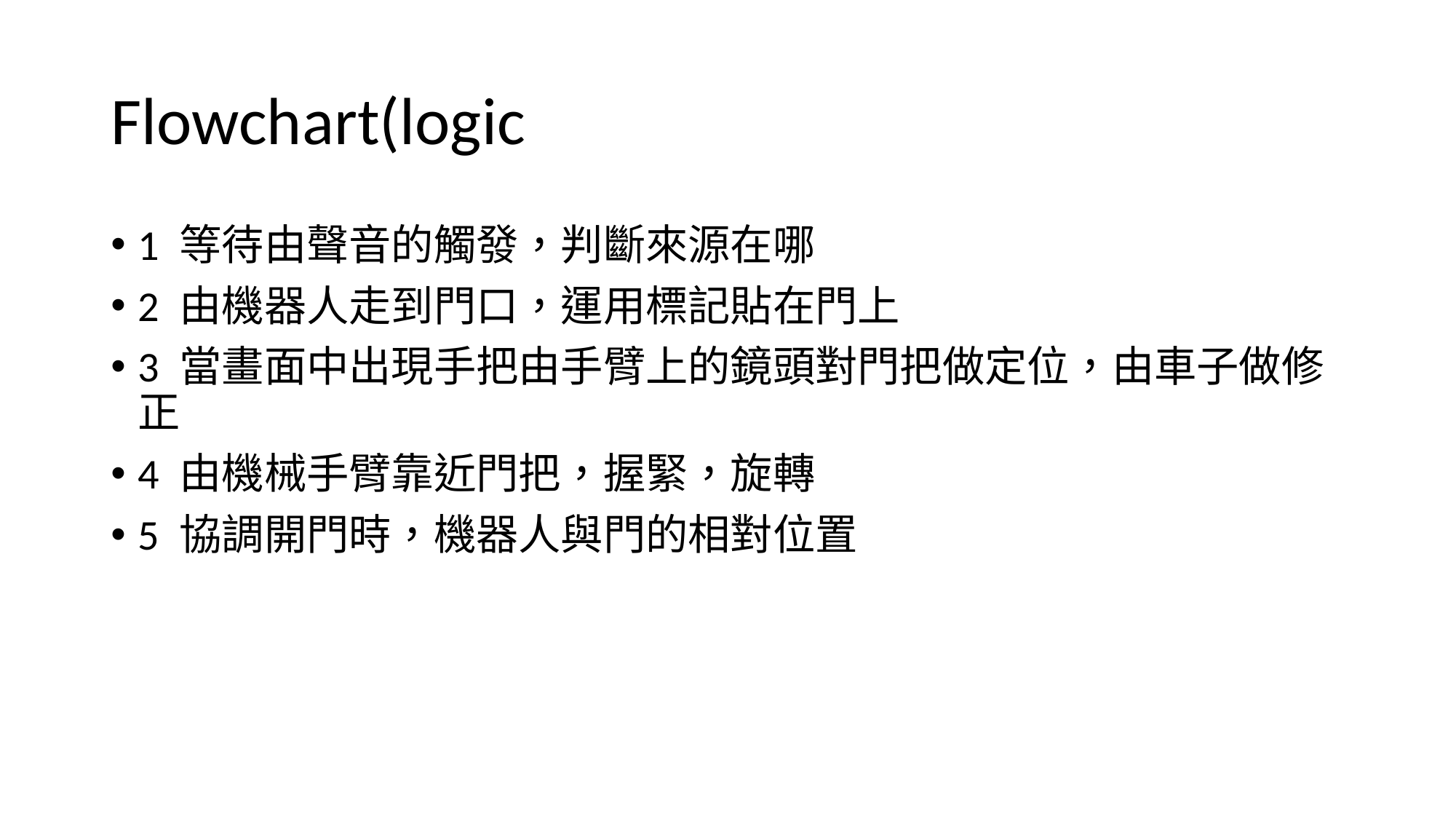

# Flowchart(logic
1 等待由聲音的觸發，判斷來源在哪
2 由機器人走到門口，運用標記貼在門上
3 當畫面中出現手把由手臂上的鏡頭對門把做定位，由車子做修正
4 由機械手臂靠近門把，握緊，旋轉
5 協調開門時，機器人與門的相對位置